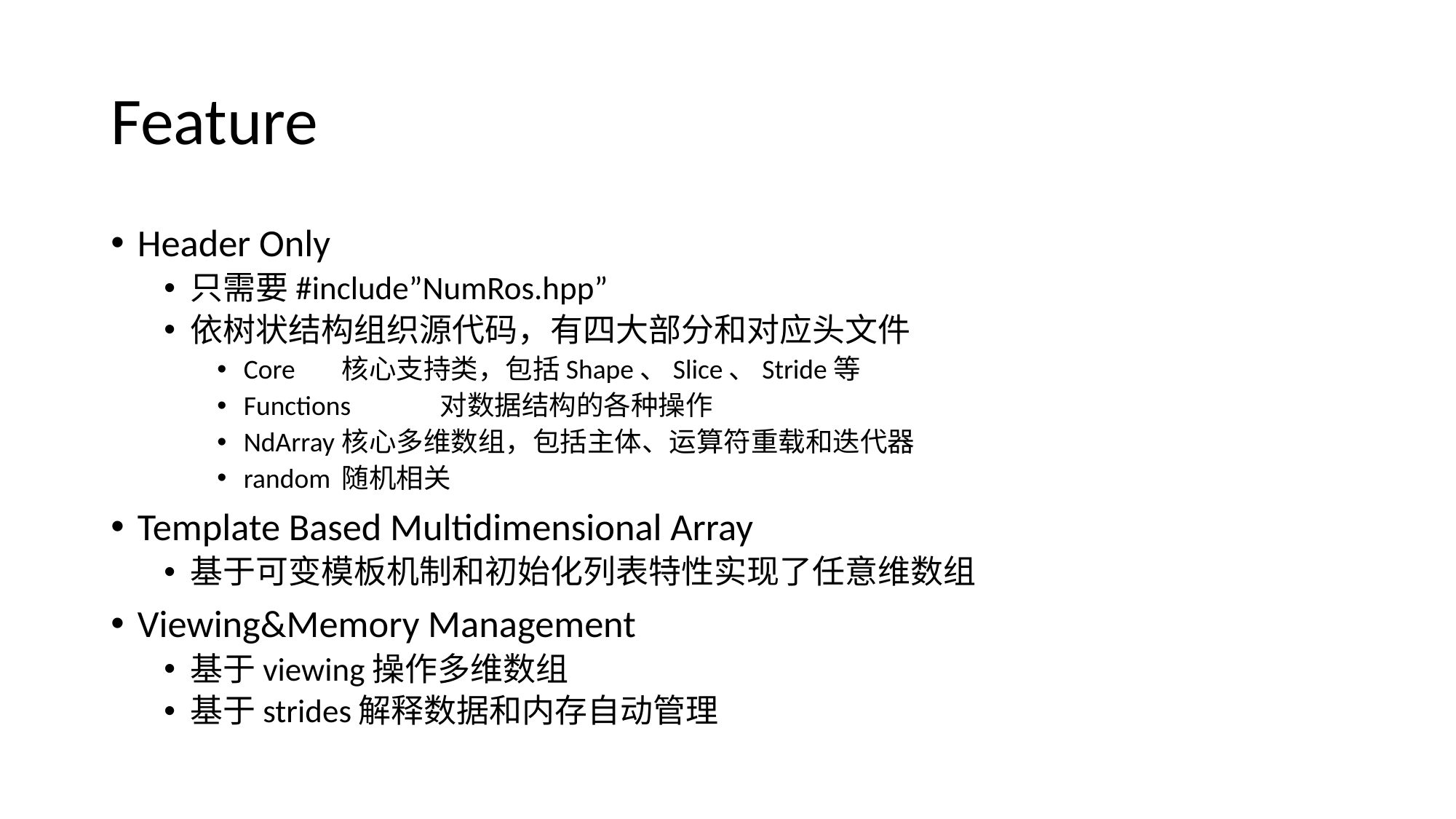

# Feature
Header Only
只需要#include”NumRos.hpp”
依树状结构组织源代码，有四大部分和对应头文件
Core 		核心支持类，包括Shape、Slice、Stride等
Functions	对数据结构的各种操作
NdArray	核心多维数组，包括主体、运算符重载和迭代器
random	随机相关
Template Based Multidimensional Array
基于可变模板机制和初始化列表特性实现了任意维数组
Viewing&Memory Management
基于viewing操作多维数组
基于strides解释数据和内存自动管理